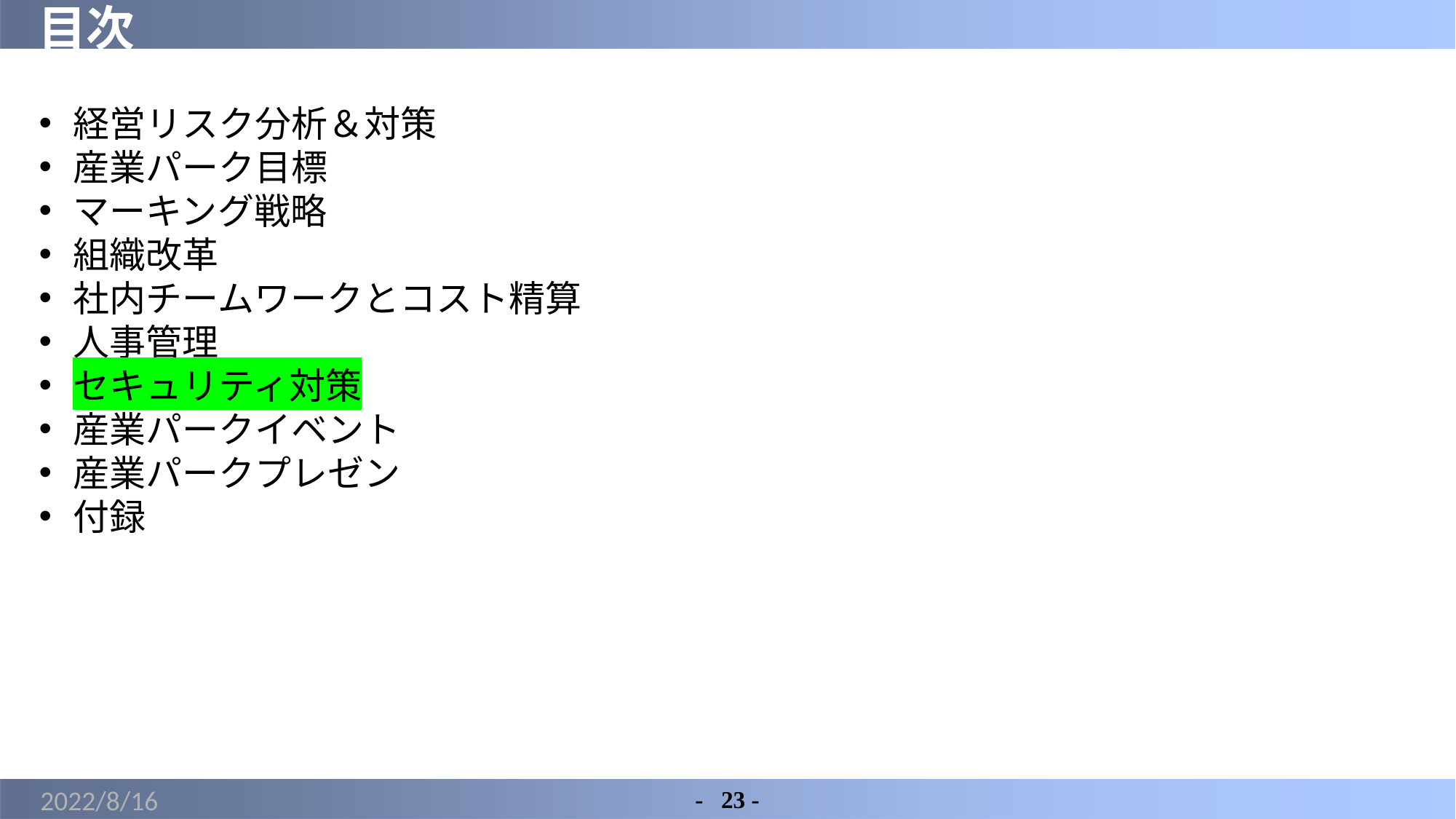

# 目次
経営リスク分析＆対策
産業パーク目標
マーキング戦略
組織改革
社内チームワークとコスト精算
人事管理
セキュリティ対策
産業パークイベント
産業パークプレゼン
付録

2022/8/16
-	23 -